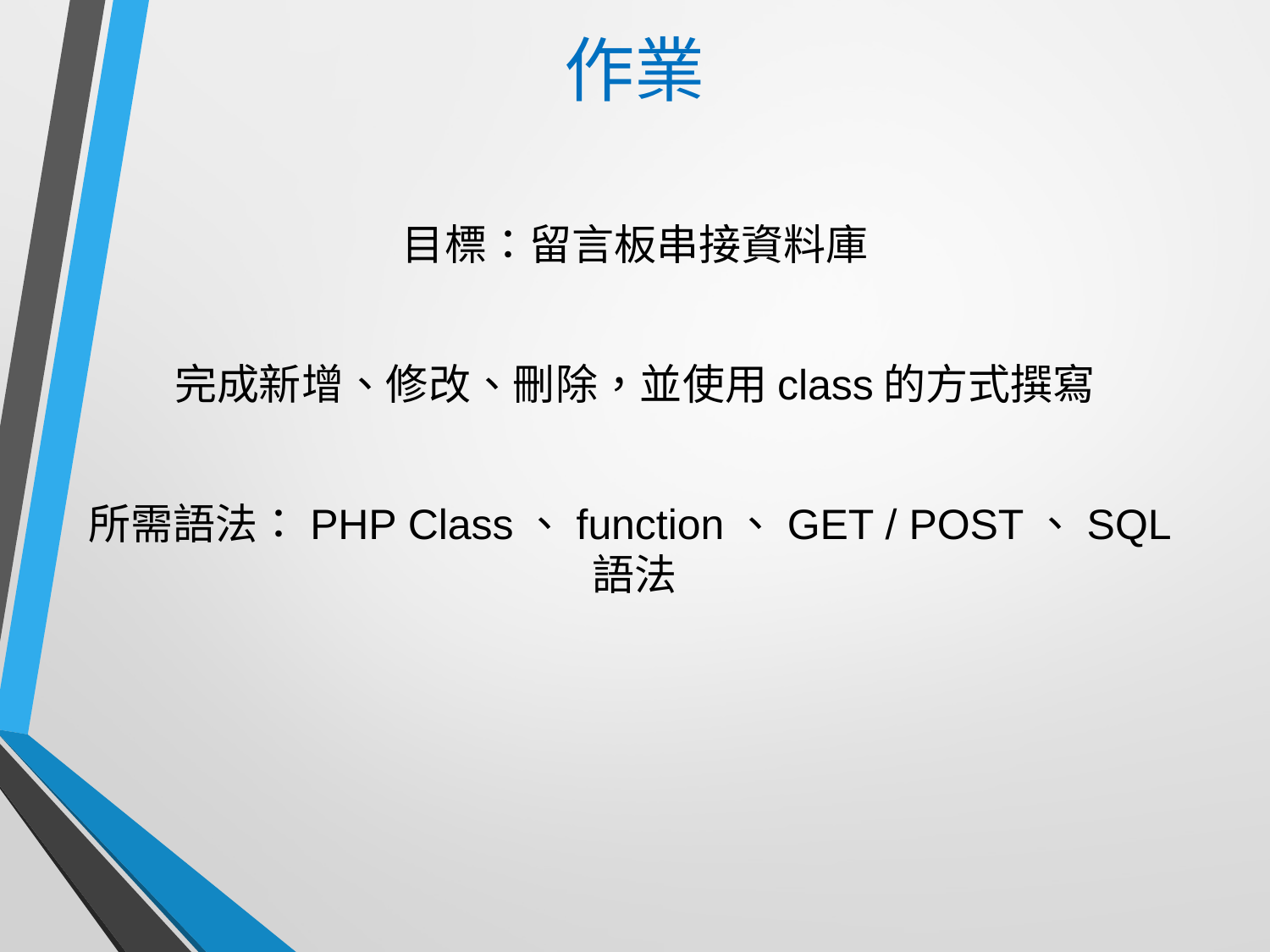

# 作業
目標：留言板串接資料庫

完成新增、修改、刪除，並使用class的方式撰寫

所需語法：PHP Class、function、GET / POST、SQL語法